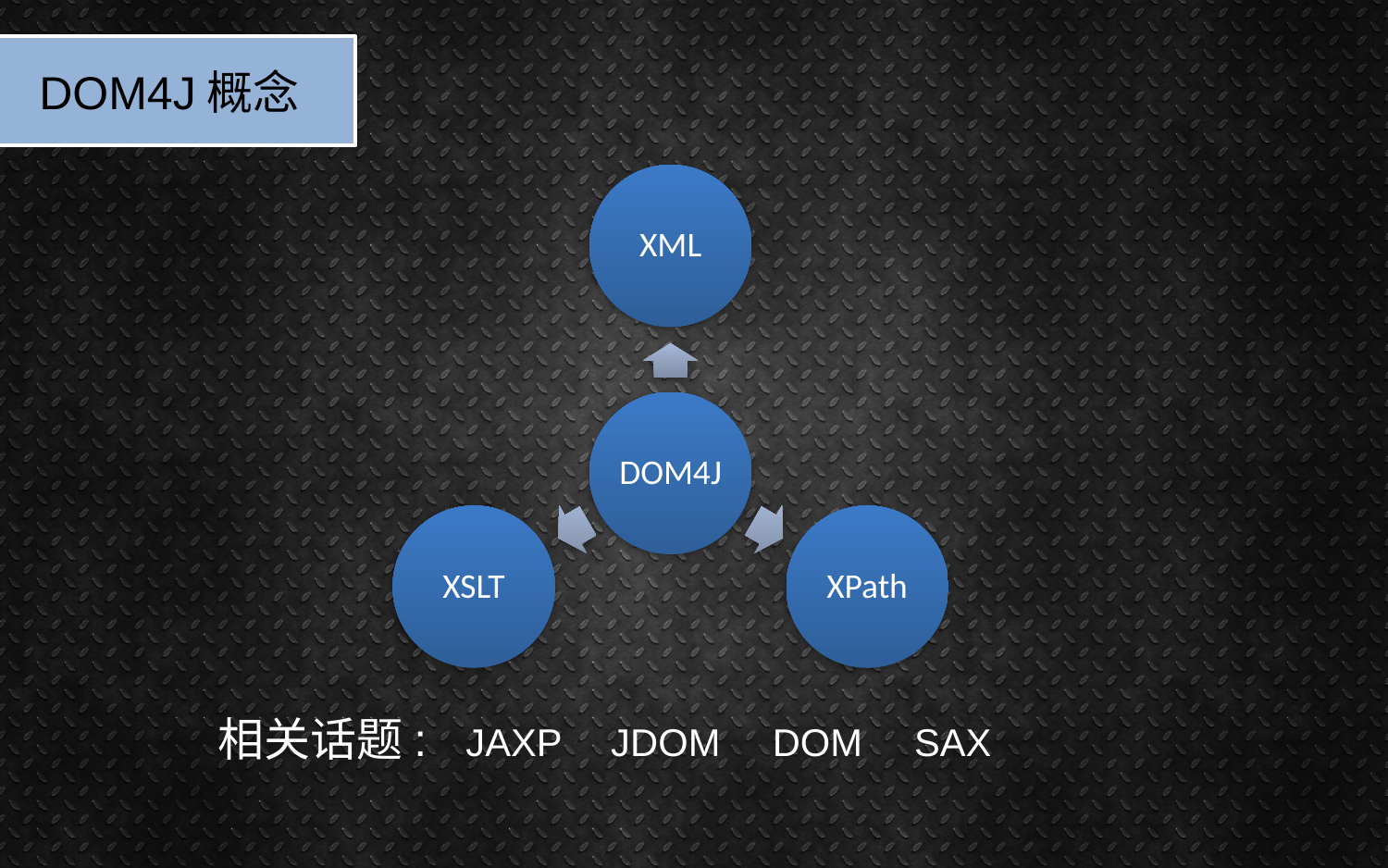

DOM4J概念
DOM4J

XML

XPath

XSLT
相关话题:   JAXP    JDOM    DOM    SAX